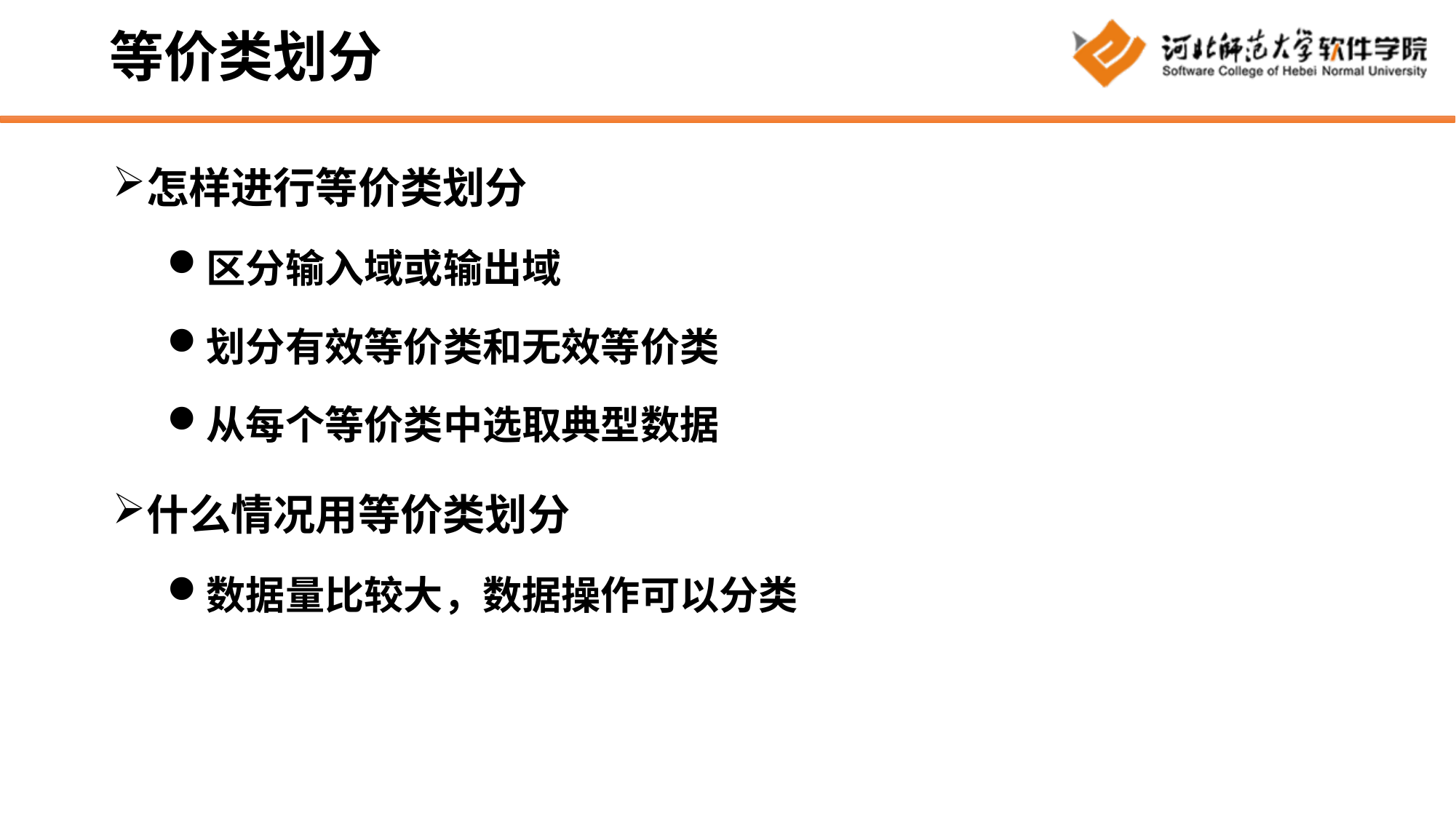

# 等价类划分
怎样进行等价类划分
区分输入域或输出域
划分有效等价类和无效等价类
从每个等价类中选取典型数据
什么情况用等价类划分
数据量比较大，数据操作可以分类